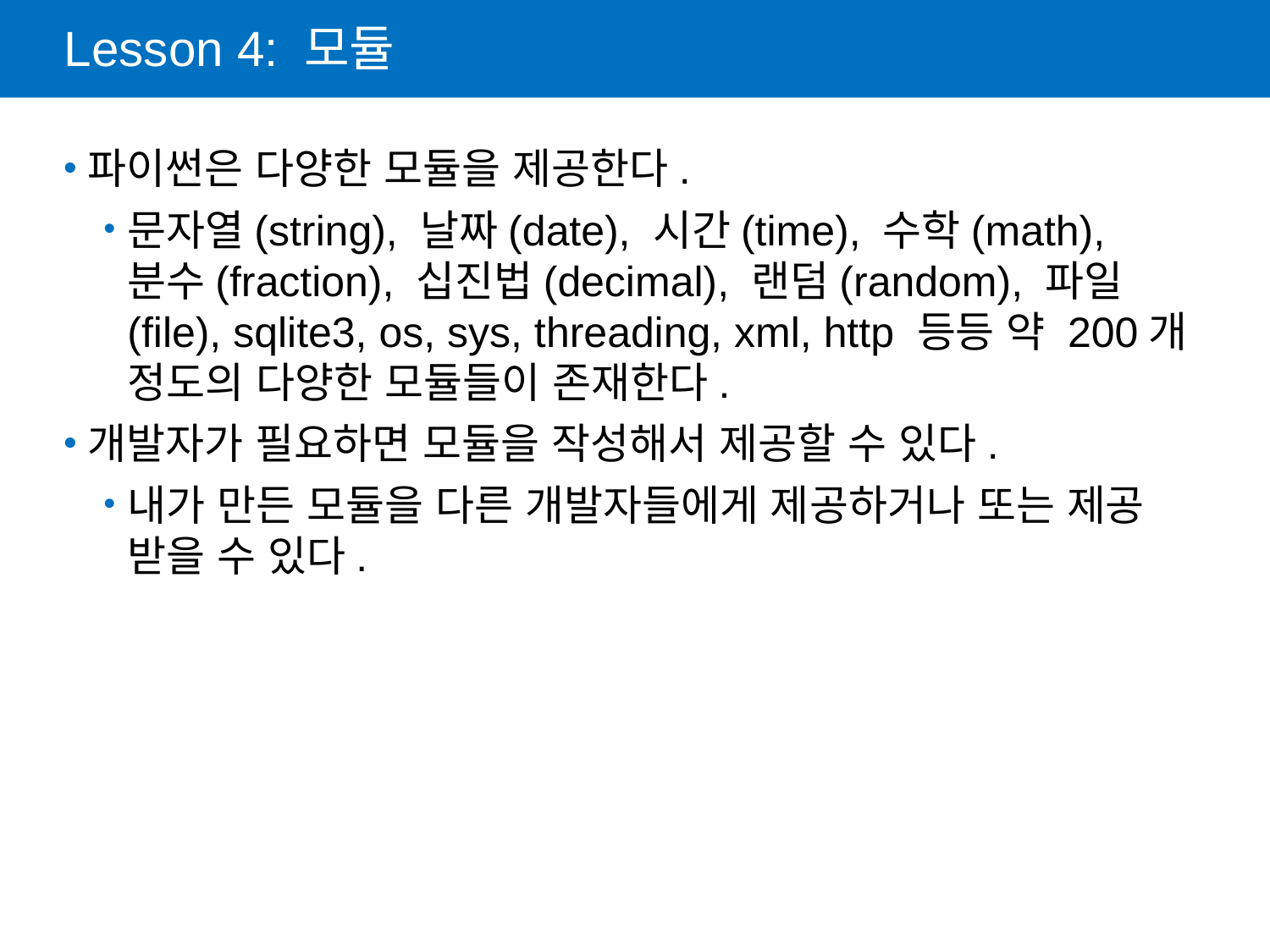

# Lesson 4: 모듈
파이썬은 다양한 모듈을 제공한다.
문자열(string), 날짜(date), 시간(time), 수학(math), 분수(fraction), 십진법(decimal), 랜덤(random), 파일(file), sqlite3, os, sys, threading, xml, http 등등 약 200개 정도의 다양한 모듈들이 존재한다.
개발자가 필요하면 모듈을 작성해서 제공할 수 있다.
내가 만든 모듈을 다른 개발자들에게 제공하거나 또는 제공 받을 수 있다.